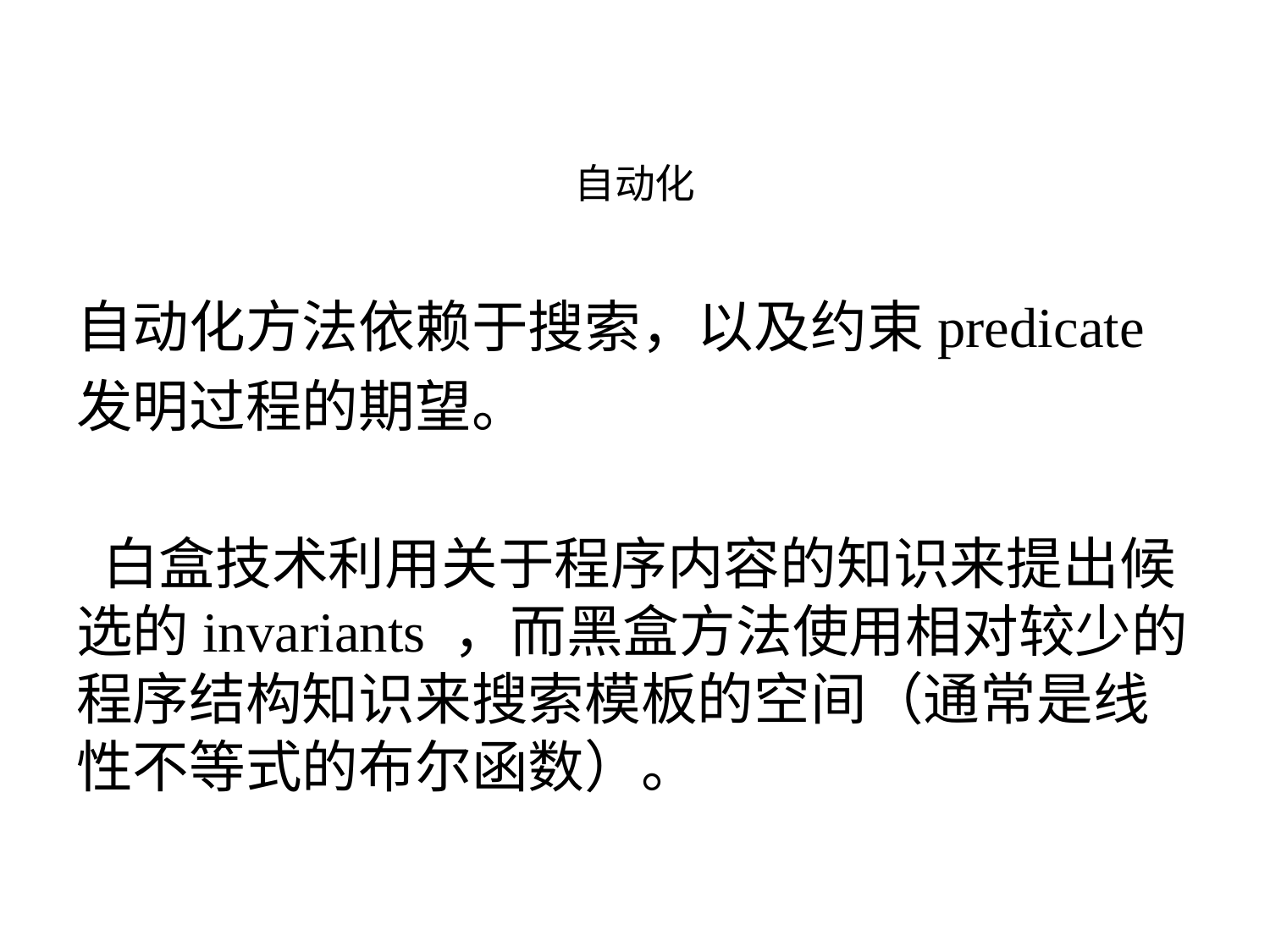

# 自动化
自动化方法依赖于搜索，以及约束predicate
发明过程的期望。

 白盒技术利用关于程序内容的知识来提出候选的invariants ，而黑盒方法使用相对较少的程序结构知识来搜索模板的空间（通常是线性不等式的布尔函数）。